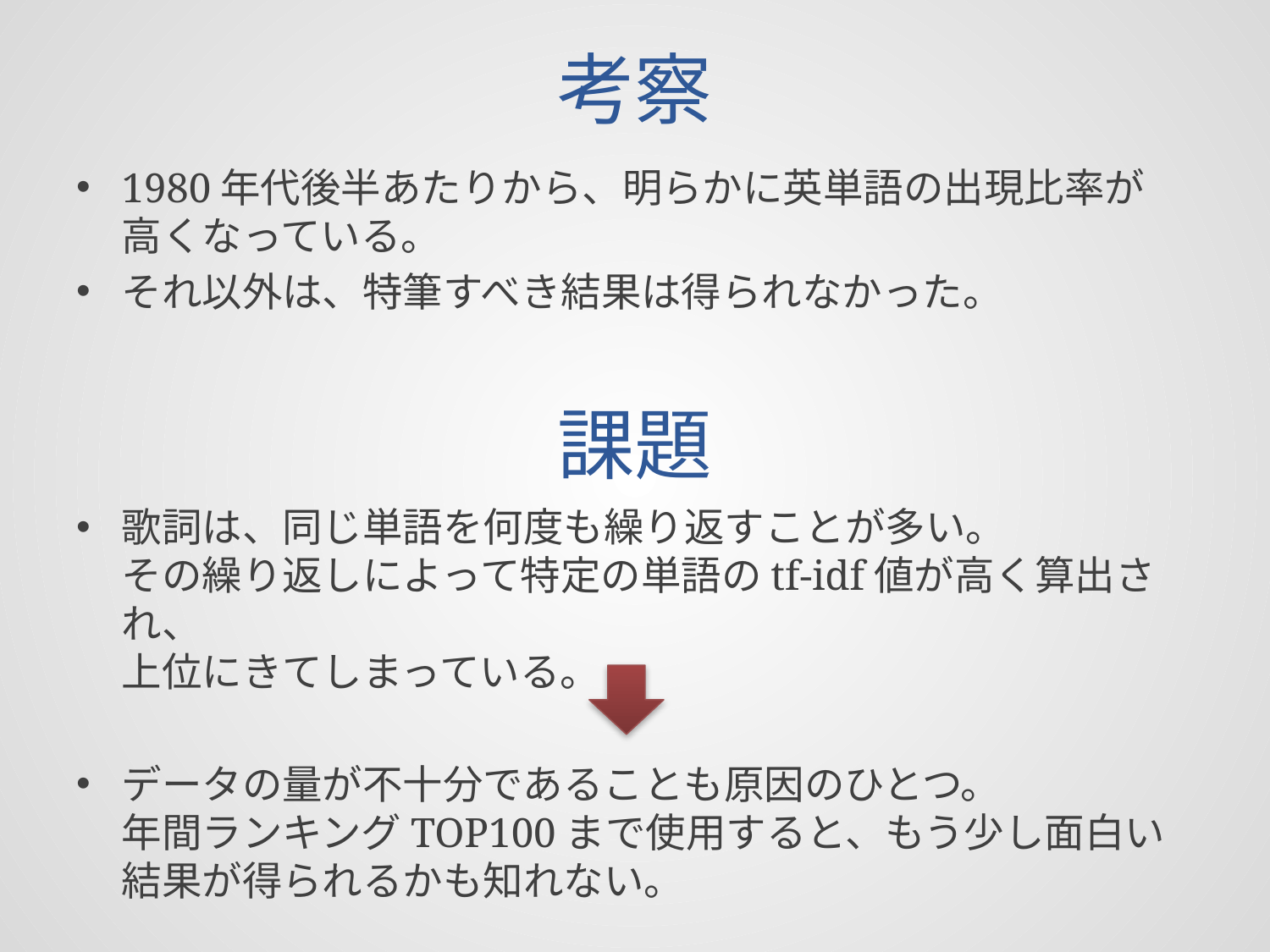

# 考察
1980年代後半あたりから、明らかに英単語の出現比率が
高くなっている。
それ以外は、特筆すべき結果は得られなかった。

歌詞は、同じ単語を何度も繰り返すことが多い。
その繰り返しによって特定の単語のtf-idf値が高く算出され、
上位にきてしまっている。

データの量が不十分であることも原因のひとつ。
年間ランキングTOP100まで使用すると、もう少し面白い
結果が得られるかも知れない。
課題